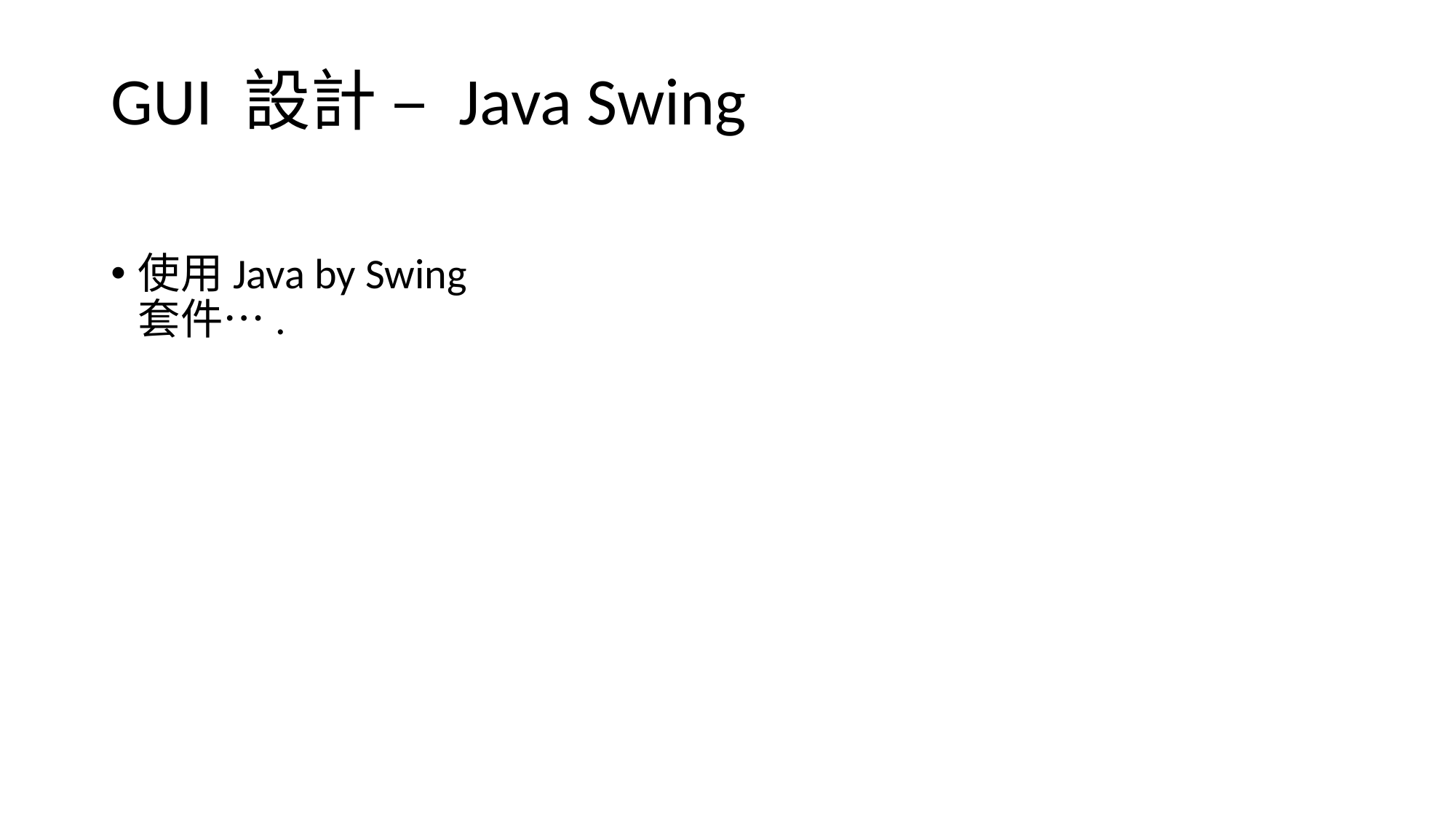

# GUI 設計 – Java Swing
使用Java by Swing套件….